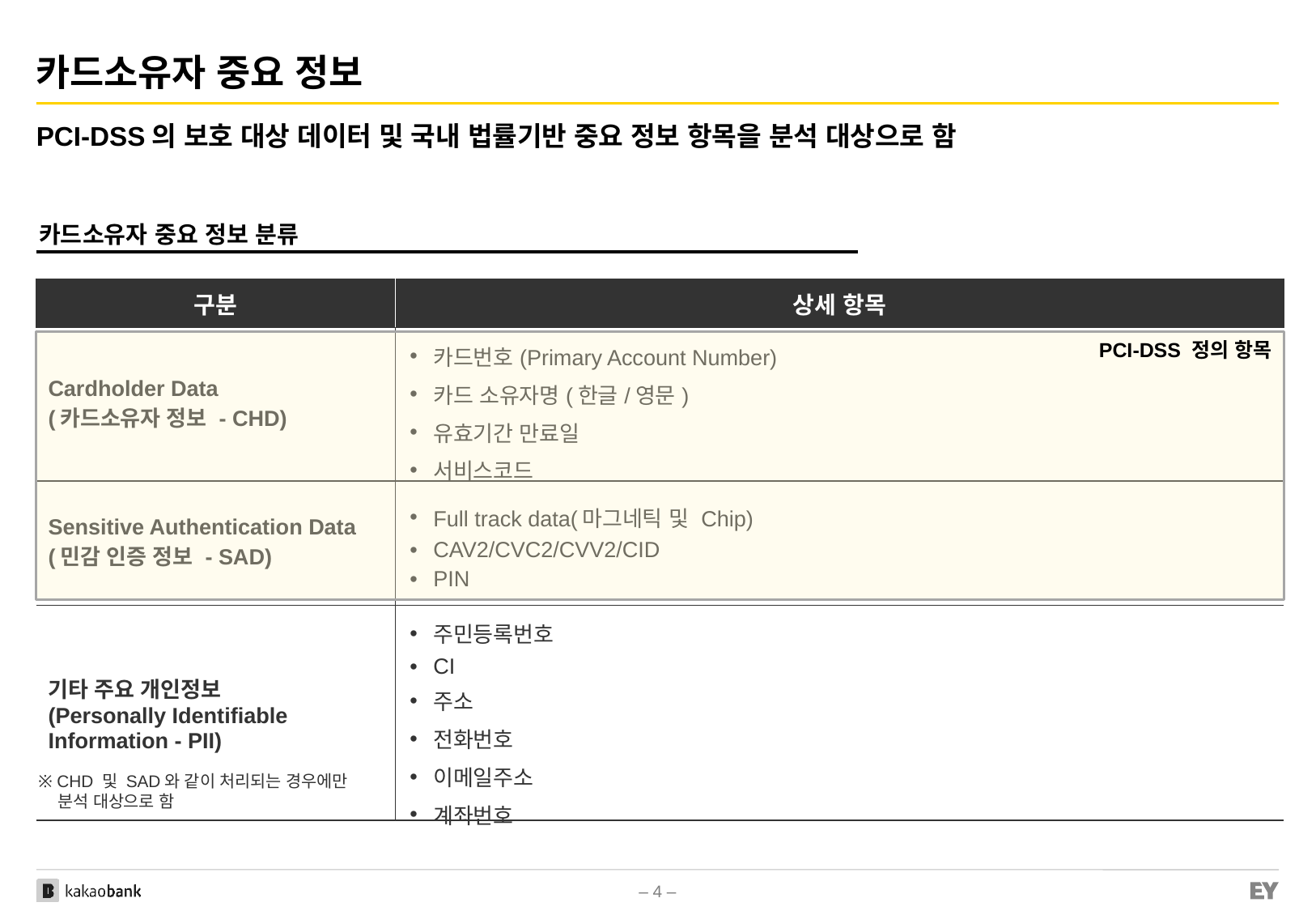

# 카드소유자 중요 정보
PCI-DSS의 보호 대상 데이터 및 국내 법률기반 중요 정보 항목을 분석 대상으로 함
카드소유자 중요 정보 분류
| 구분 | 상세 항목 |
| --- | --- |
| Cardholder Data (카드소유자 정보 - CHD) | 카드번호(Primary Account Number) 카드 소유자명(한글/영문) 유효기간 만료일 서비스코드 |
| Sensitive Authentication Data (민감 인증 정보 - SAD) | Full track data(마그네틱 및 Chip) CAV2/CVC2/CVV2/CID PIN |
| 기타 주요 개인정보 (Personally Identifiable Information - PII) | 주민등록번호 CI 주소 전화번호 이메일주소 계좌번호 |
PCI-DSS 정의 항목
※ CHD 및 SAD와 같이 처리되는 경우에만 분석 대상으로 함